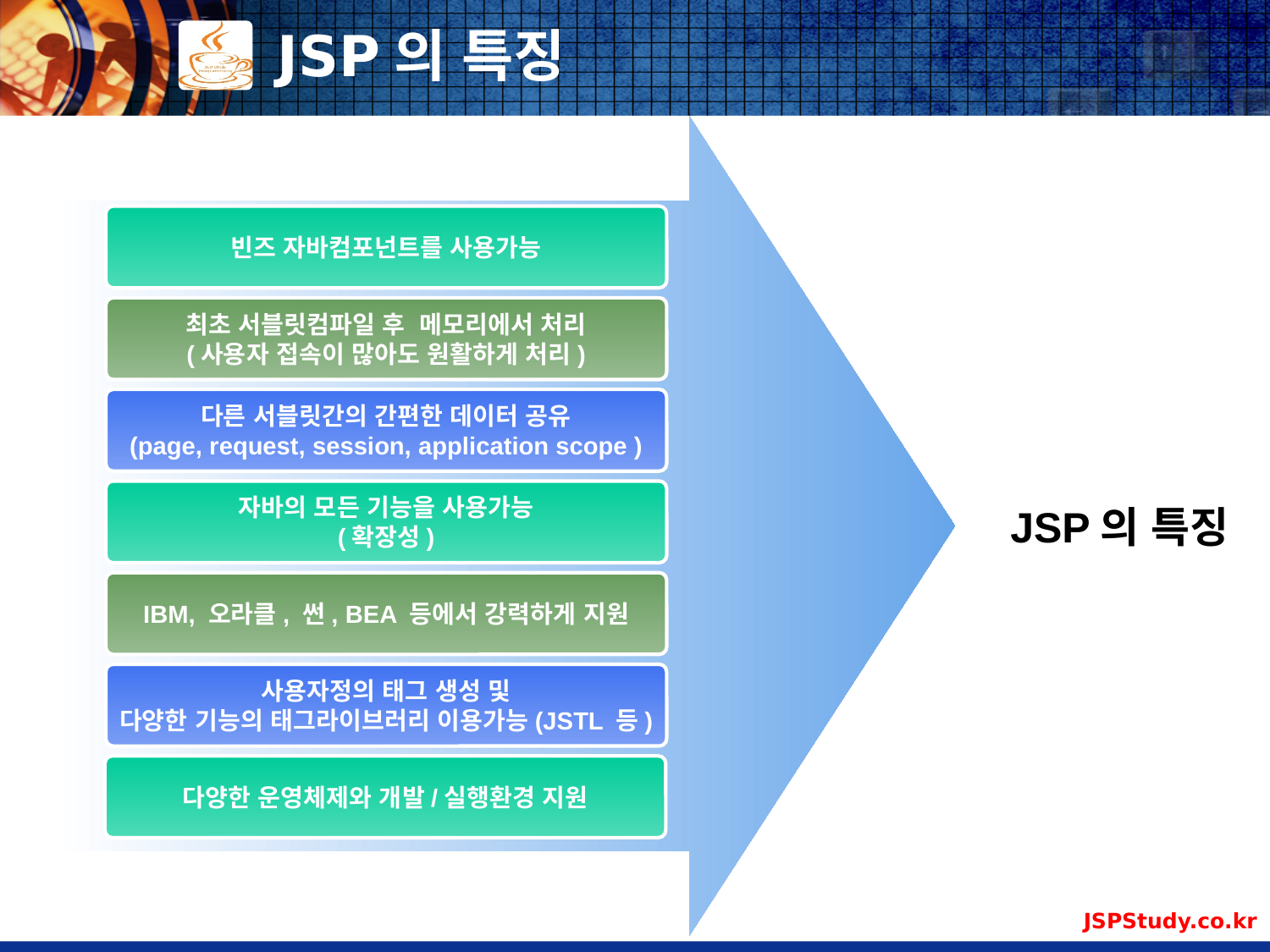

# JSP의 특징

빈즈 자바컴포넌트를 사용가능
최초 서블릿컴파일 후  메모리에서 처리
(사용자 접속이 많아도 원활하게 처리)
다른 서블릿간의 간편한 데이터 공유
(page, request, session, application scope )
JSP의 특징
자바의 모든 기능을 사용가능
(확장성)
IBM, 오라클, 썬, BEA 등에서 강력하게 지원
사용자정의 태그 생성 및
다양한 기능의 태그라이브러리 이용가능(JSTL 등)
다양한 운영체제와 개발/실행환경 지원
JSPStudy.co.kr